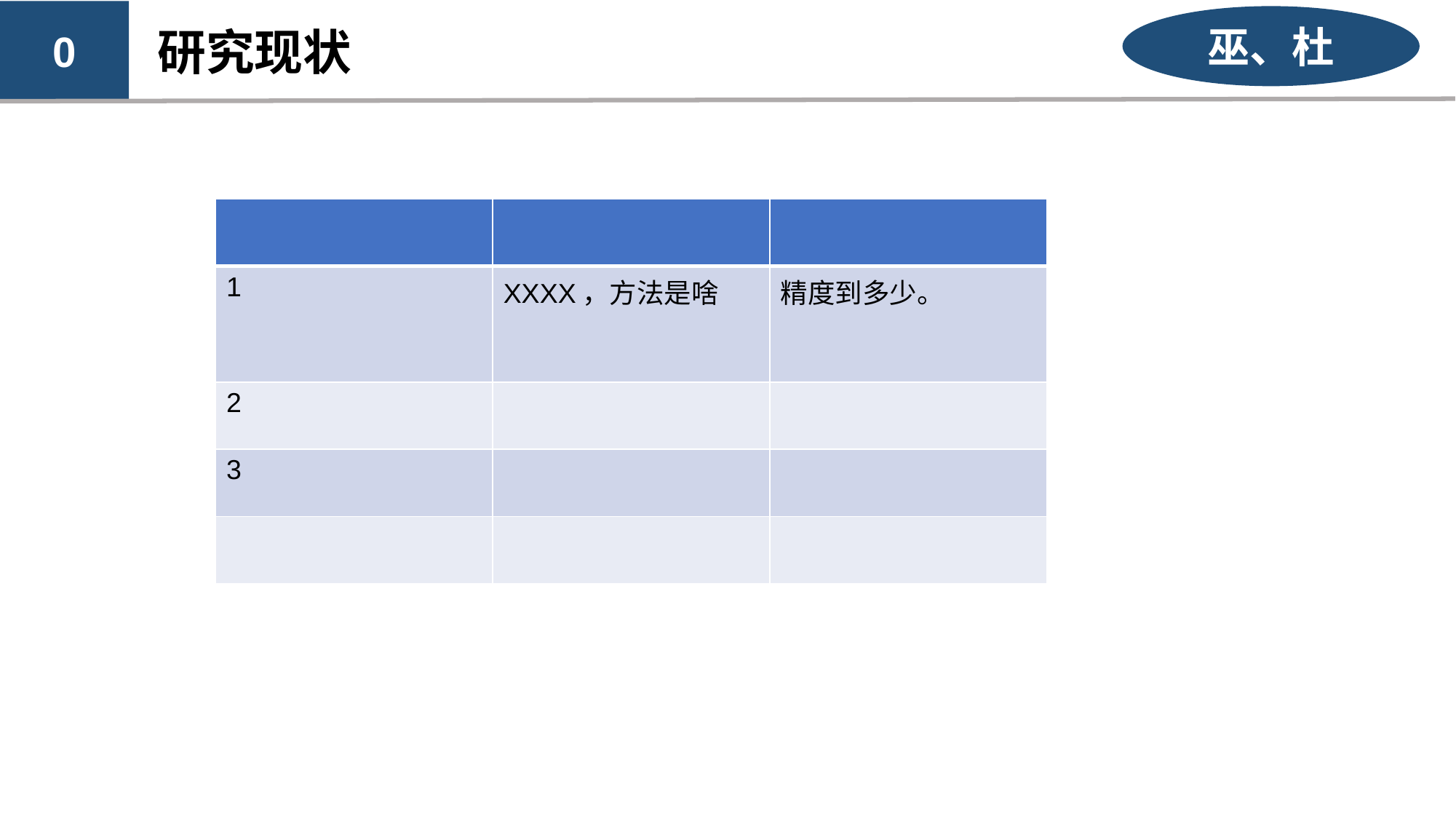

0

巫、杜
研究现状
|  |  |  |
| --- | --- | --- |
| 1 | XXXX，方法是啥 | 精度到多少。 |
| 2 |  |  |
| 3 |  |  |
|  |  |  |
技术基础